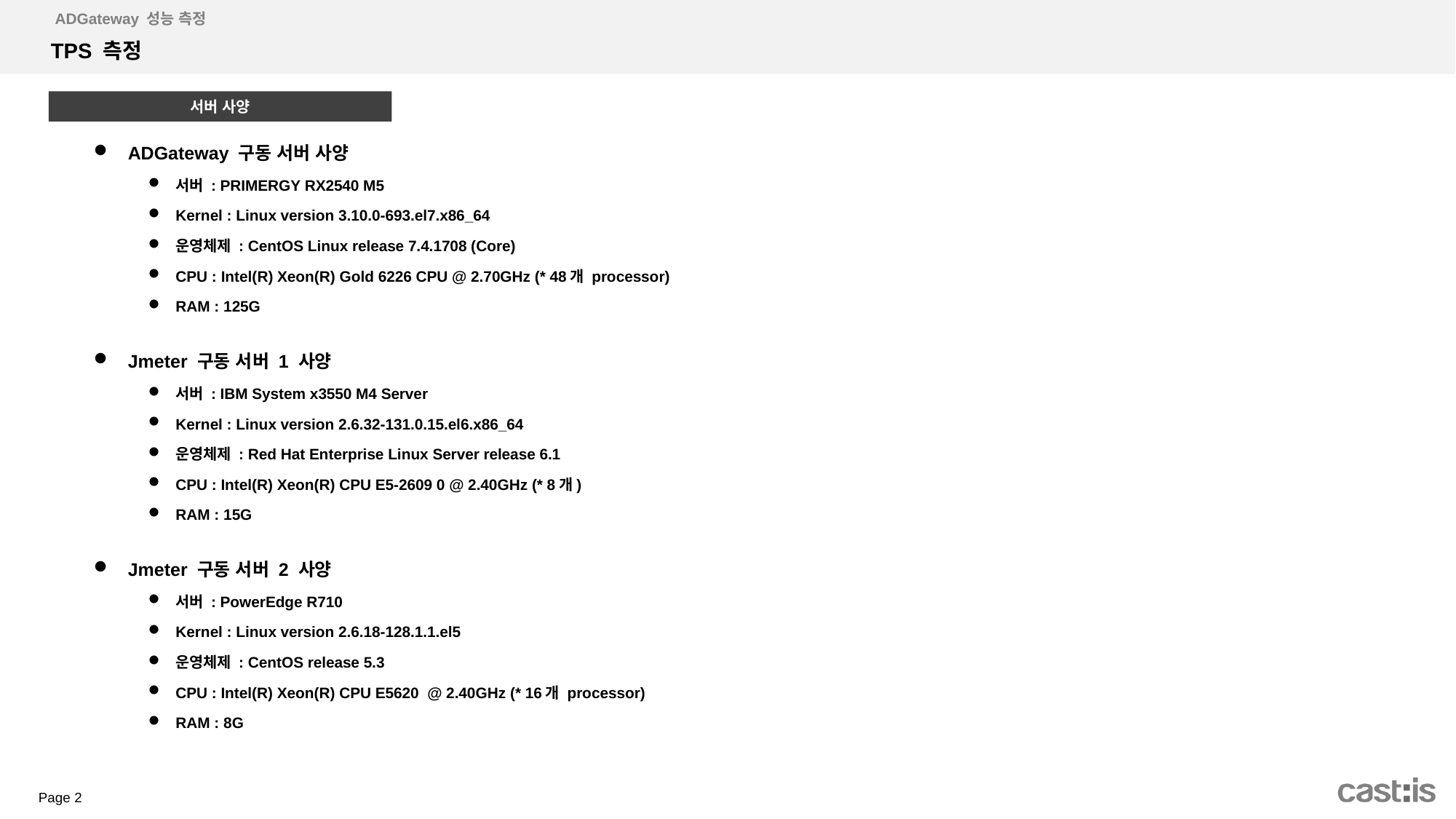

ADGateway 성능 측정
# TPS 측정
서버 사양
ADGateway 구동 서버 사양
서버 : PRIMERGY RX2540 M5
Kernel : Linux version 3.10.0-693.el7.x86_64
운영체제 : CentOS Linux release 7.4.1708 (Core)
CPU : Intel(R) Xeon(R) Gold 6226 CPU @ 2.70GHz (* 48개 processor)
RAM : 125G
Jmeter 구동 서버 1 사양
서버 : IBM System x3550 M4 Server
Kernel : Linux version 2.6.32-131.0.15.el6.x86_64
운영체제 : Red Hat Enterprise Linux Server release 6.1
CPU : Intel(R) Xeon(R) CPU E5-2609 0 @ 2.40GHz (* 8개)
RAM : 15G
Jmeter 구동 서버 2 사양
서버 : PowerEdge R710
Kernel : Linux version 2.6.18-128.1.1.el5
운영체제 : CentOS release 5.3
CPU : Intel(R) Xeon(R) CPU E5620  @ 2.40GHz (* 16개 processor)
RAM : 8G
Page 2